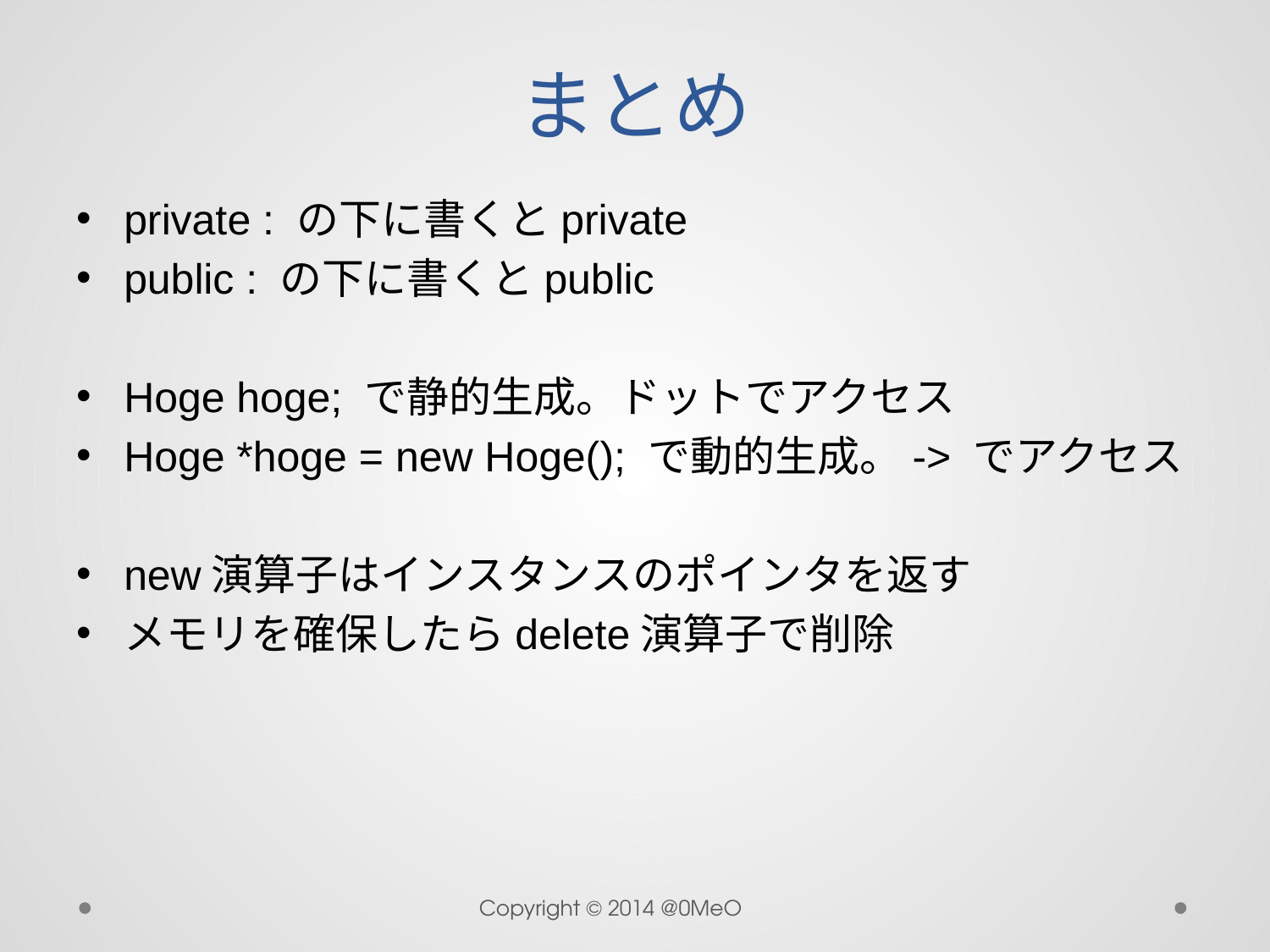

# まとめ
private : の下に書くとprivate
public : の下に書くとpublic

Hoge hoge; で静的生成。ドットでアクセス
Hoge *hoge = new Hoge(); で動的生成。-> でアクセス

new演算子はインスタンスのポインタを返す
メモリを確保したらdelete演算子で削除